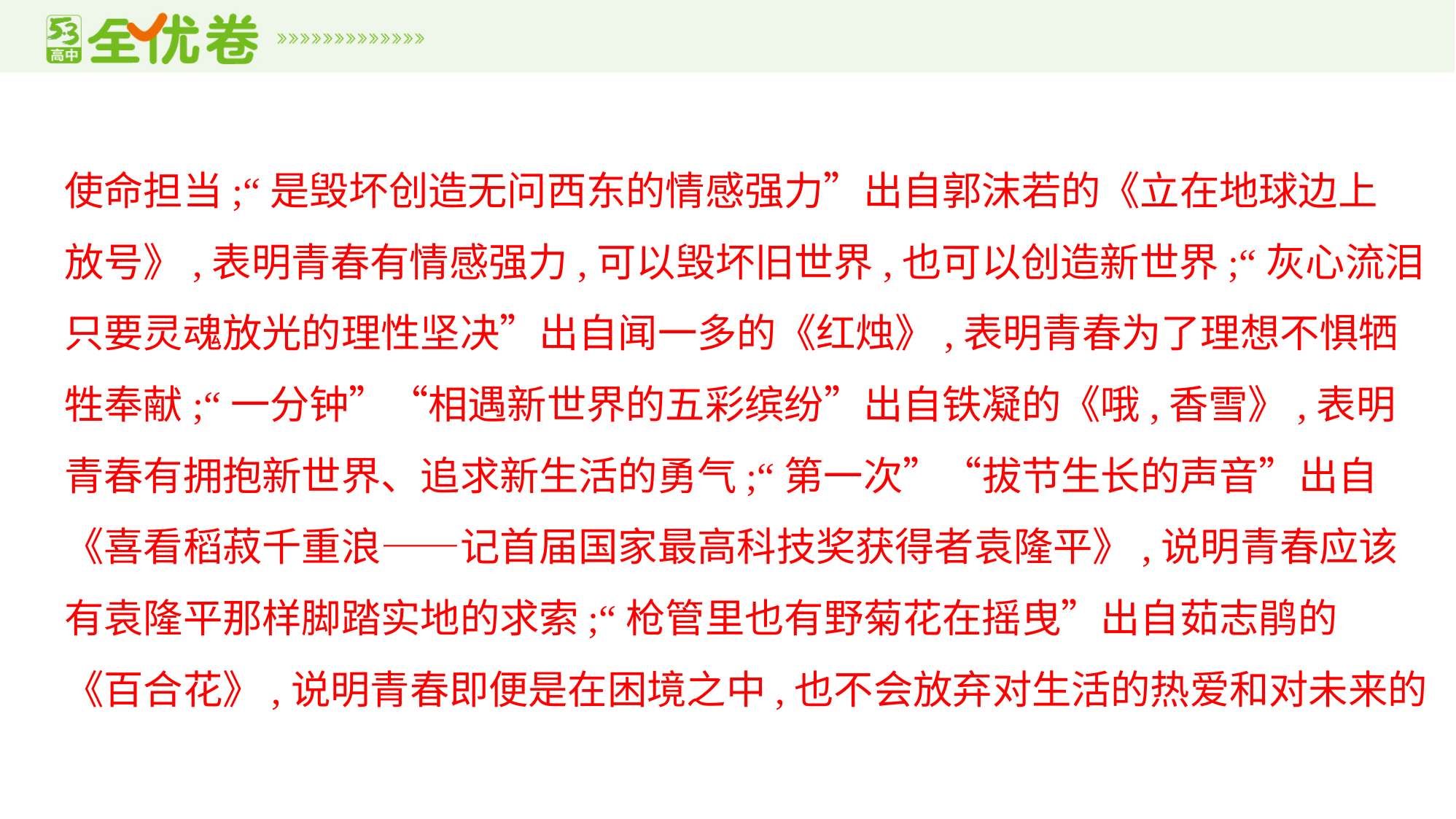

使命担当;“是毁坏创造无问西东的情感强力”出自郭沫若的《立在地球边上
放号》,表明青春有情感强力,可以毁坏旧世界,也可以创造新世界;“灰心流泪
只要灵魂放光的理性坚决”出自闻一多的《红烛》,表明青春为了理想不惧牺
牲奉献;“一分钟”“相遇新世界的五彩缤纷”出自铁凝的《哦,香雪》,表明
青春有拥抱新世界、追求新生活的勇气;“第一次”“拔节生长的声音”出自
《喜看稻菽千重浪——记首届国家最高科技奖获得者袁隆平》,说明青春应该
有袁隆平那样脚踏实地的求索;“枪管里也有野菊花在摇曳”出自茹志鹃的
《百合花》,说明青春即便是在困境之中,也不会放弃对生活的热爱和对未来的